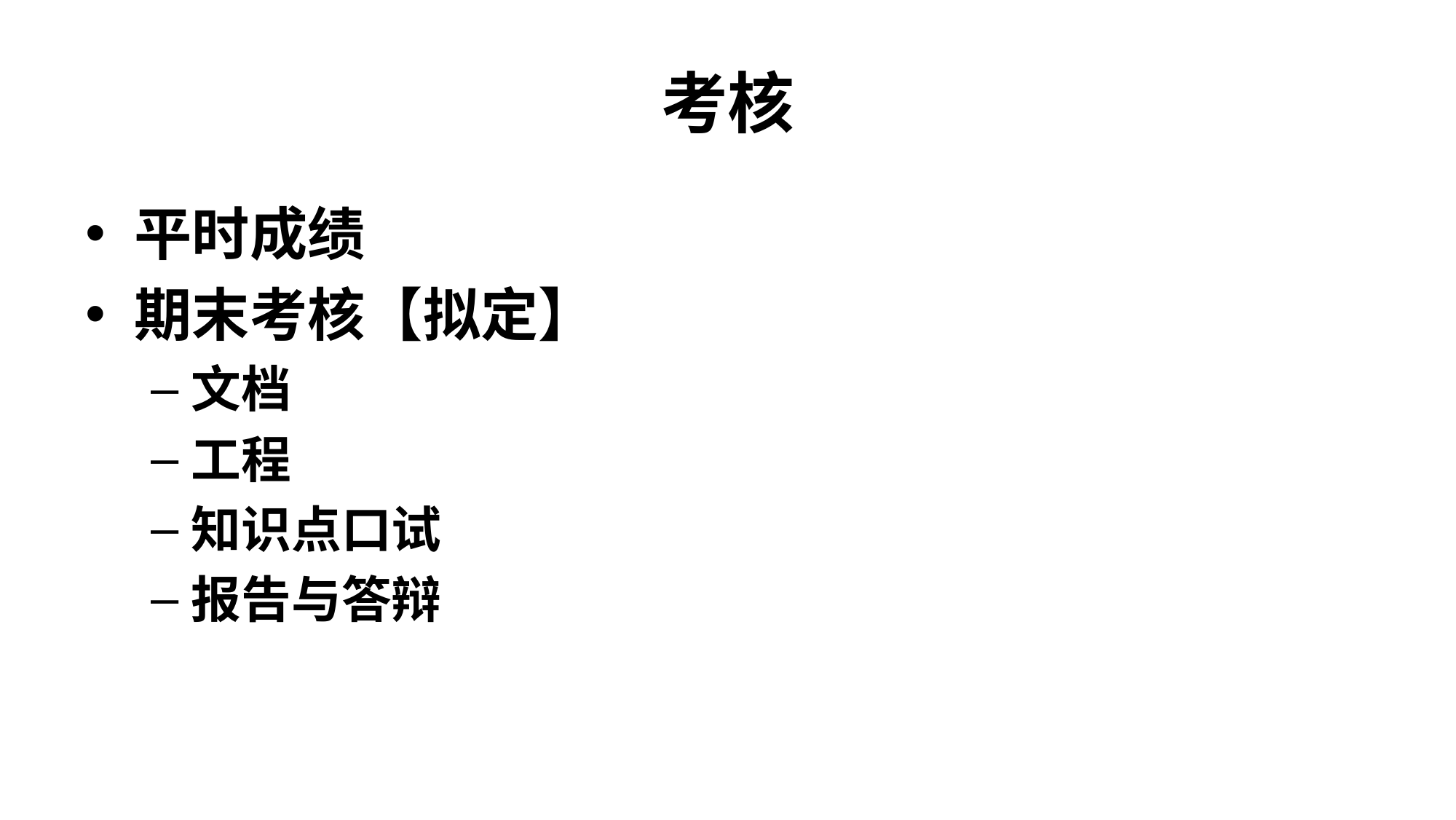

# 考核
平时成绩
期末考核【拟定】
文档
工程
知识点口试
报告与答辩